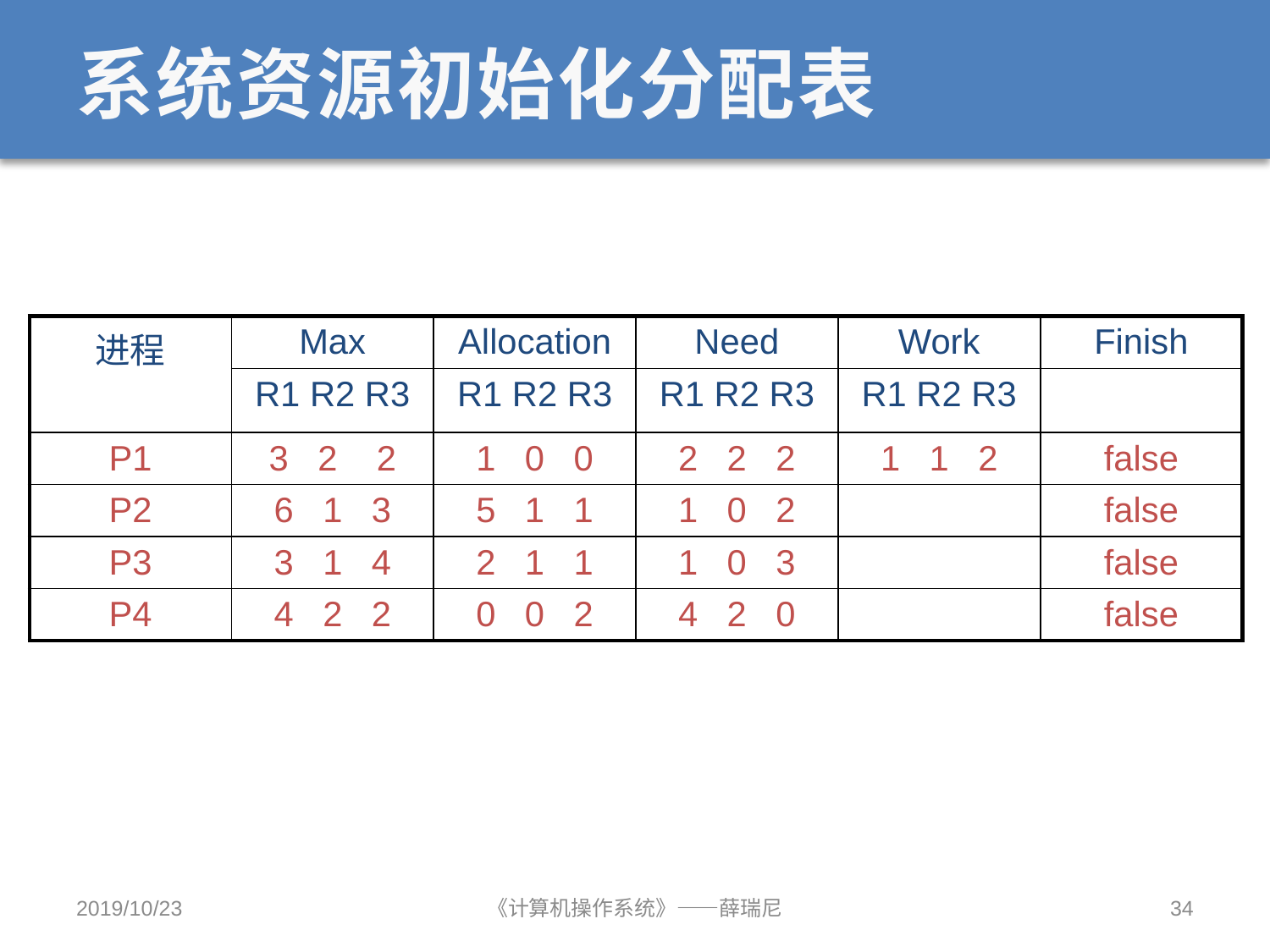

# 系统资源初始化分配表
| 进程 | Max | Allocation | Need | Work | Finish |
| --- | --- | --- | --- | --- | --- |
|  | R1 R2 R3 | R1 R2 R3 | R1 R2 R3 | R1 R2 R3 |  |
| P1 | 3 2 2 | 1 0 0 | 2 2 2 | 1 1 2 | false |
| P2 | 6 1 3 | 5 1 1 | 1 0 2 |  | false |
| P3 | 3 1 4 | 2 1 1 | 1 0 3 |  | false |
| P4 | 4 2 2 | 0 0 2 | 4 2 0 |  | false |
2019/10/23
《计算机操作系统》——薛瑞尼
34